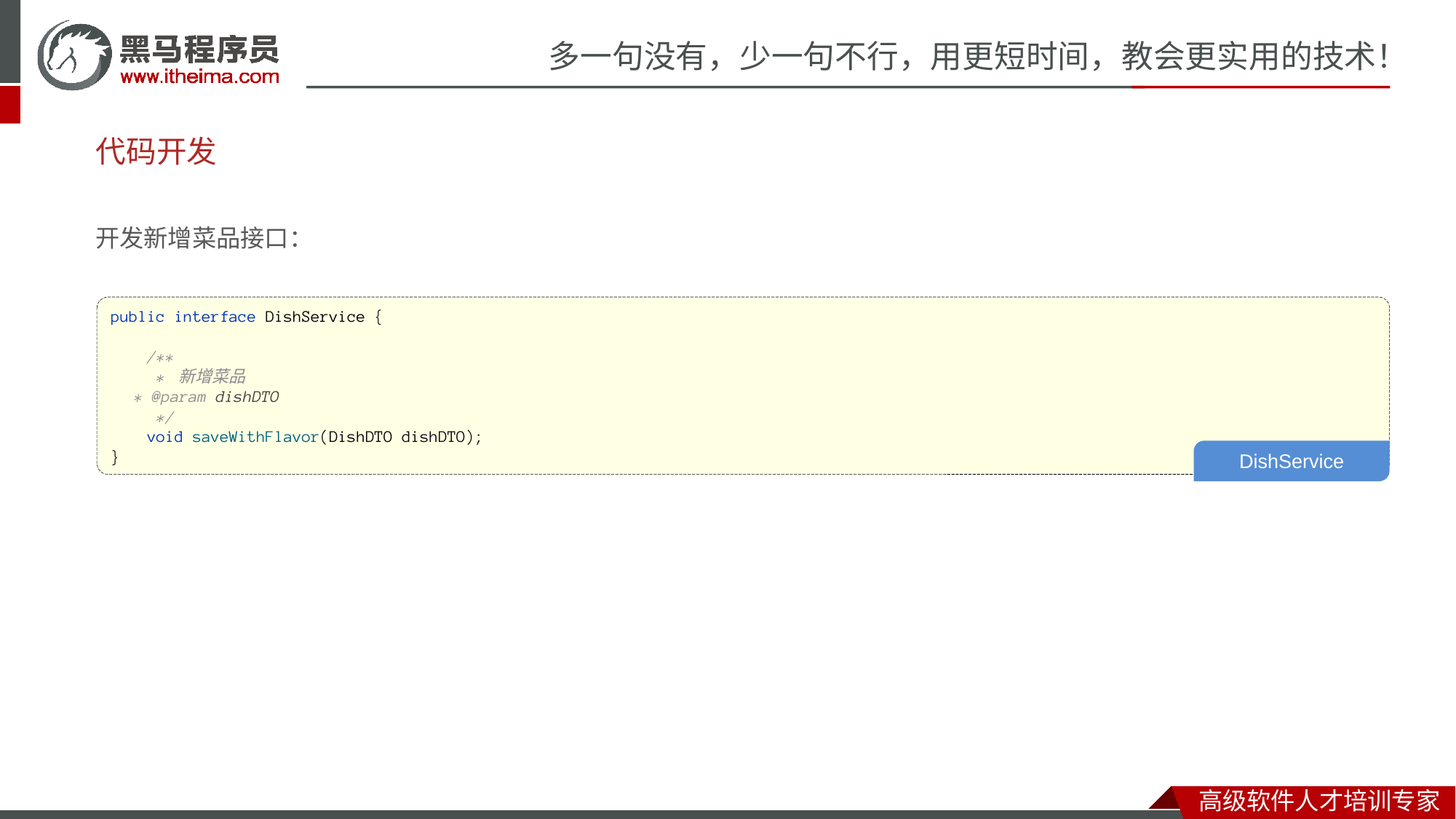

# 代码开发
开发新增菜品接口：
public interface DishService {
    /**
     * 新增菜品
     * @param dishDTO
     */
    void saveWithFlavor(DishDTO dishDTO);
}
DishService